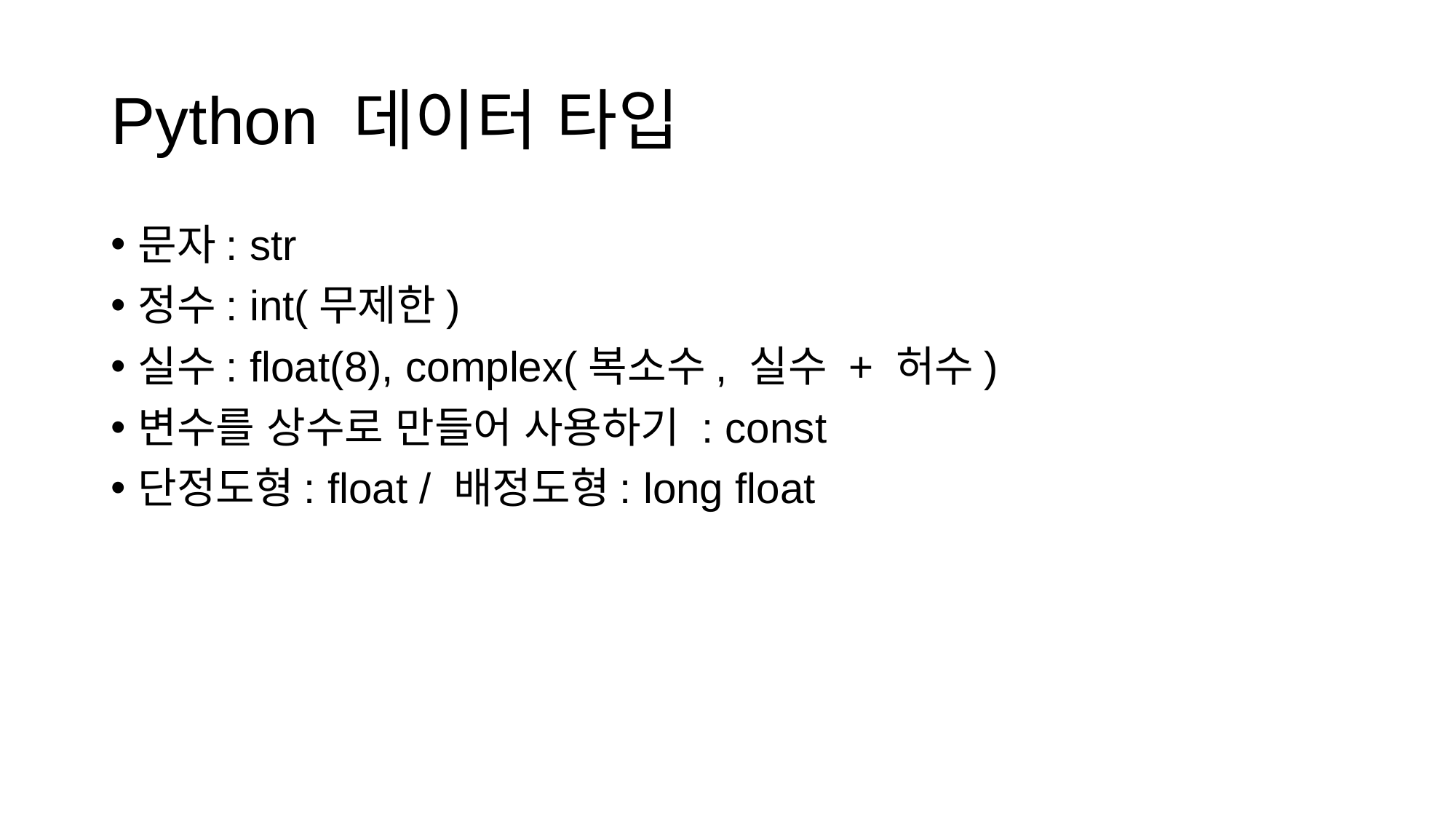

# Python 데이터 타입
문자: str
정수: int(무제한)
실수: float(8), complex(복소수, 실수 + 허수)
변수를 상수로 만들어 사용하기 : const
단정도형: float / 배정도형: long float